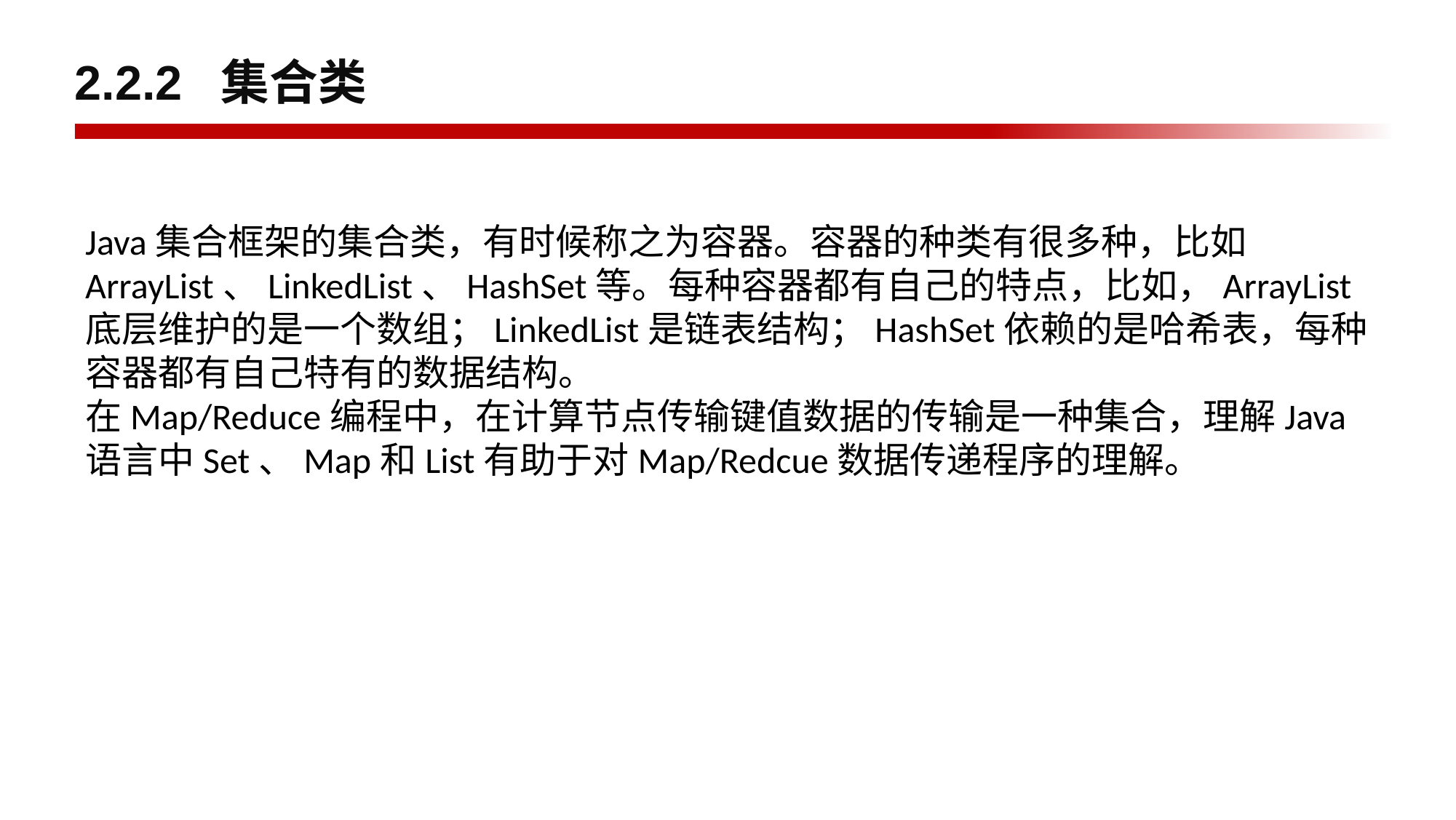

# 2.2.2  集合类

Java集合框架的集合类，有时候称之为容器。容器的种类有很多种，比如ArrayList、LinkedList、HashSet等。每种容器都有自己的特点，比如，ArrayList底层维护的是一个数组；LinkedList是链表结构；HashSet依赖的是哈希表，每种容器都有自己特有的数据结构。
在Map/Reduce编程中，在计算节点传输键值数据的传输是一种集合，理解Java语言中Set、Map和List有助于对Map/Redcue数据传递程序的理解。